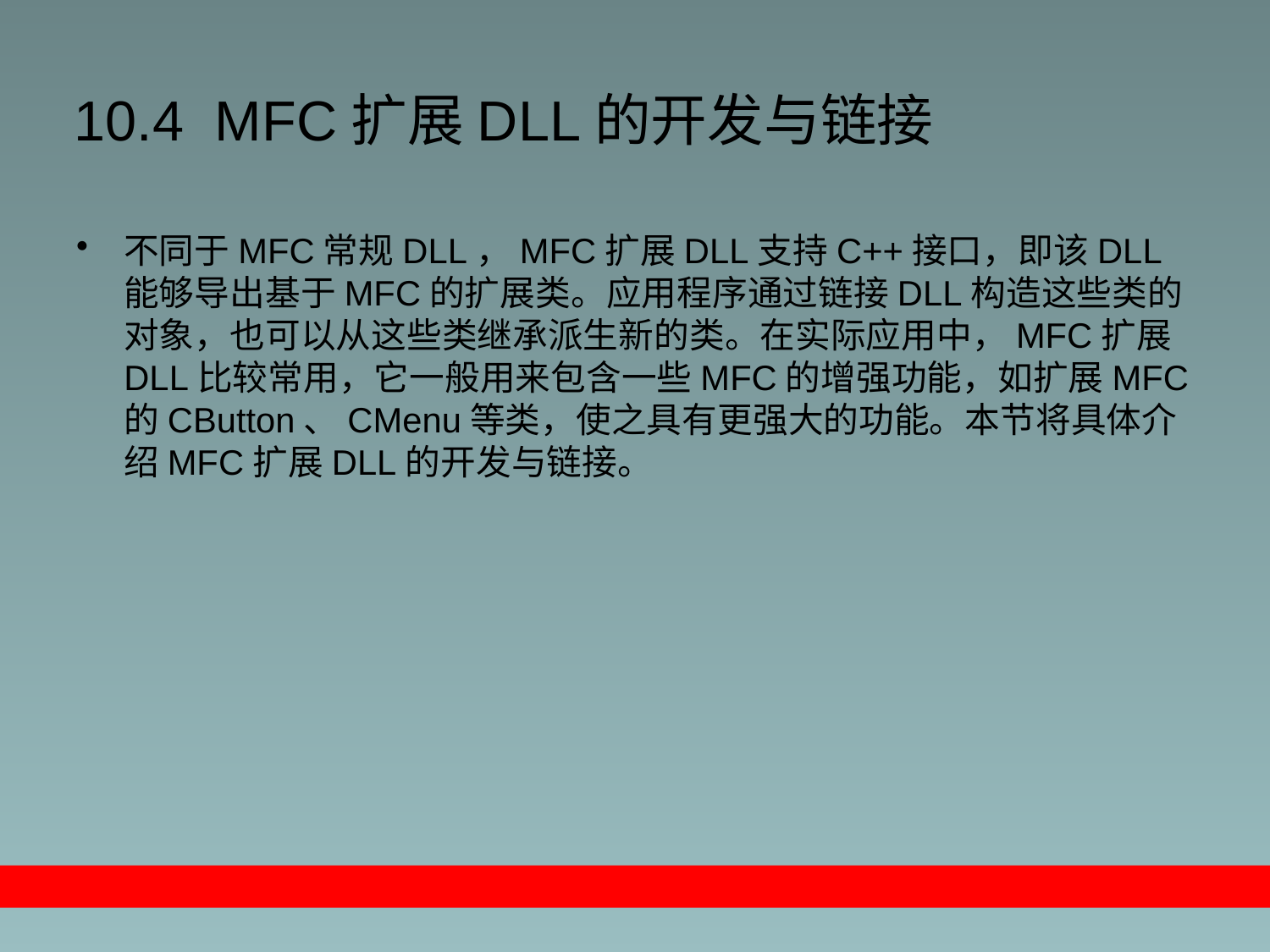

# 10.4  MFC扩展DLL的开发与链接
不同于MFC常规DLL，MFC扩展DLL支持C++接口，即该DLL能够导出基于MFC的扩展类。应用程序通过链接DLL构造这些类的对象，也可以从这些类继承派生新的类。在实际应用中，MFC扩展DLL比较常用，它一般用来包含一些MFC的增强功能，如扩展MFC的CButton、CMenu等类，使之具有更强大的功能。本节将具体介绍MFC扩展DLL的开发与链接。